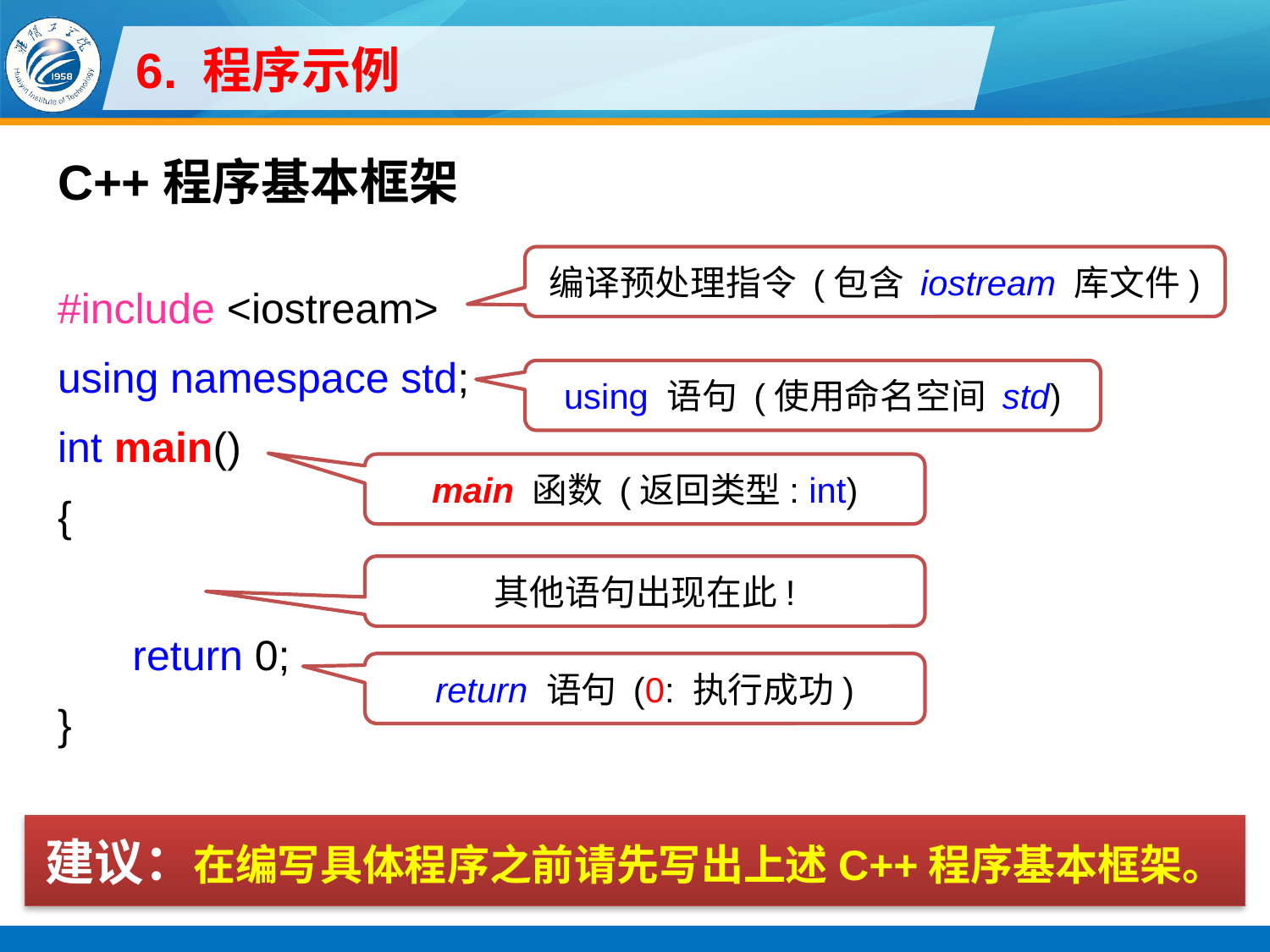

# 6. 程序示例
C++程序基本框架
#include <iostream>
using namespace std;
int main()
{

return 0;
}
编译预处理指令 (包含 iostream 库文件)
using 语句 (使用命名空间 std)
main 函数 (返回类型: int)
其他语句出现在此!
return 语句 (0: 执行成功)
建议：在编写具体程序之前请先写出上述C++程序基本框架。